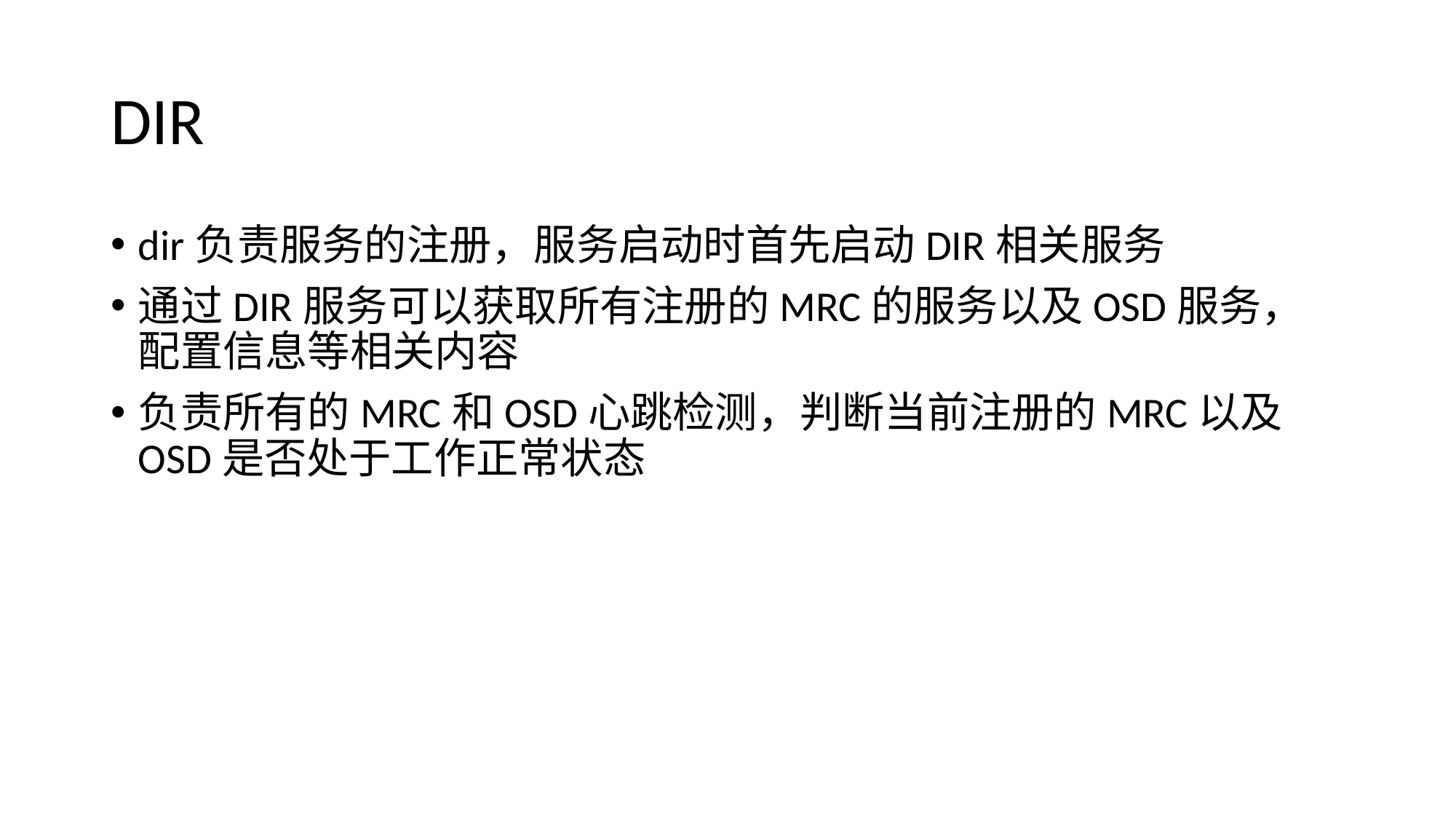

# DIR
dir负责服务的注册，服务启动时首先启动DIR相关服务
通过DIR服务可以获取所有注册的MRC的服务以及OSD服务，配置信息等相关内容
负责所有的MRC和OSD心跳检测，判断当前注册的MRC以及OSD是否处于工作正常状态